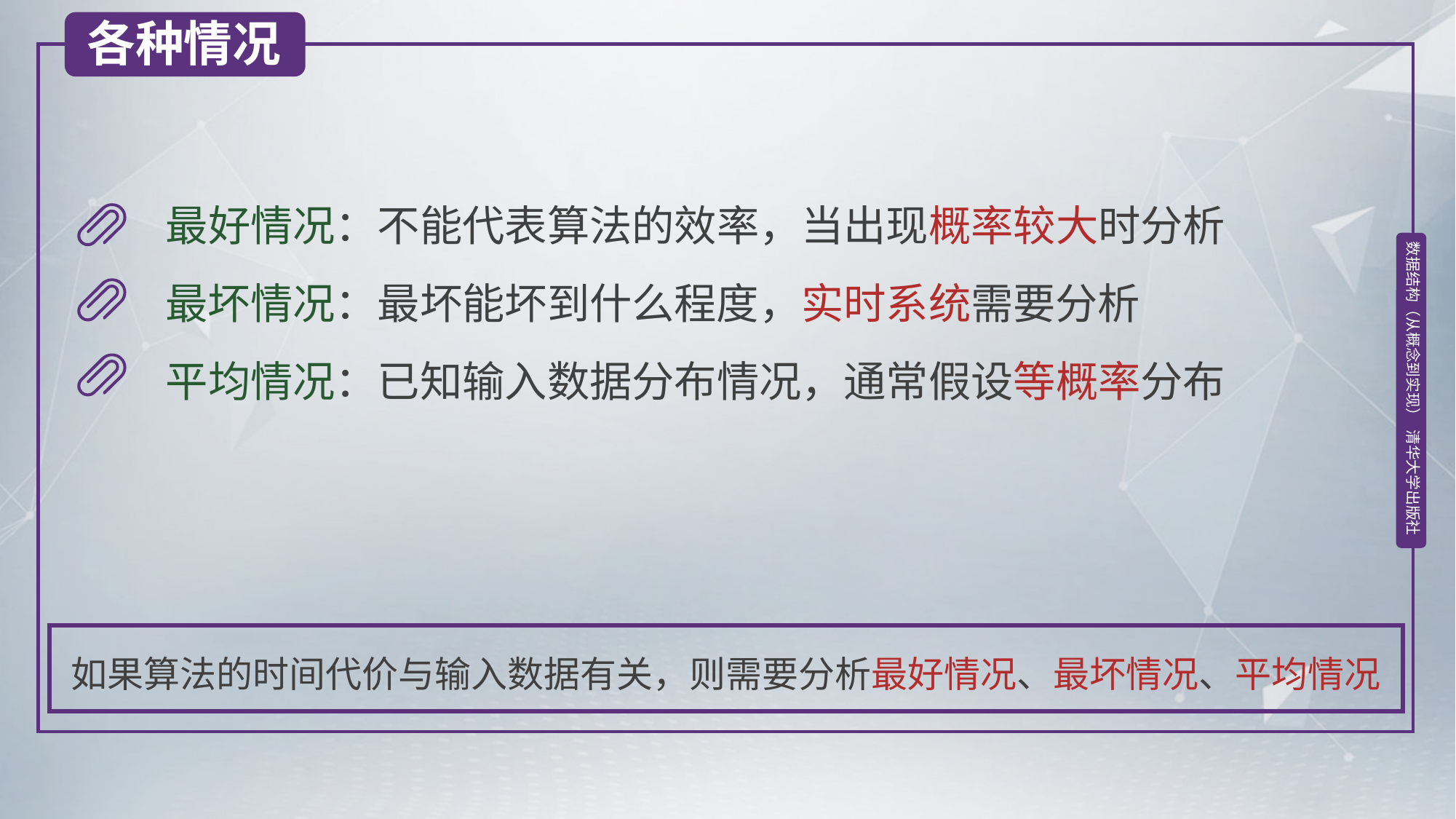

各种情况

最好情况：不能代表算法的效率，当出现概率较大时分析

最坏情况：最坏能坏到什么程度，实时系统需要分析

平均情况：已知输入数据分布情况，通常假设等概率分布

如果算法的时间代价与输入数据有关，则需要分析最好情况、最坏情况、平均情况